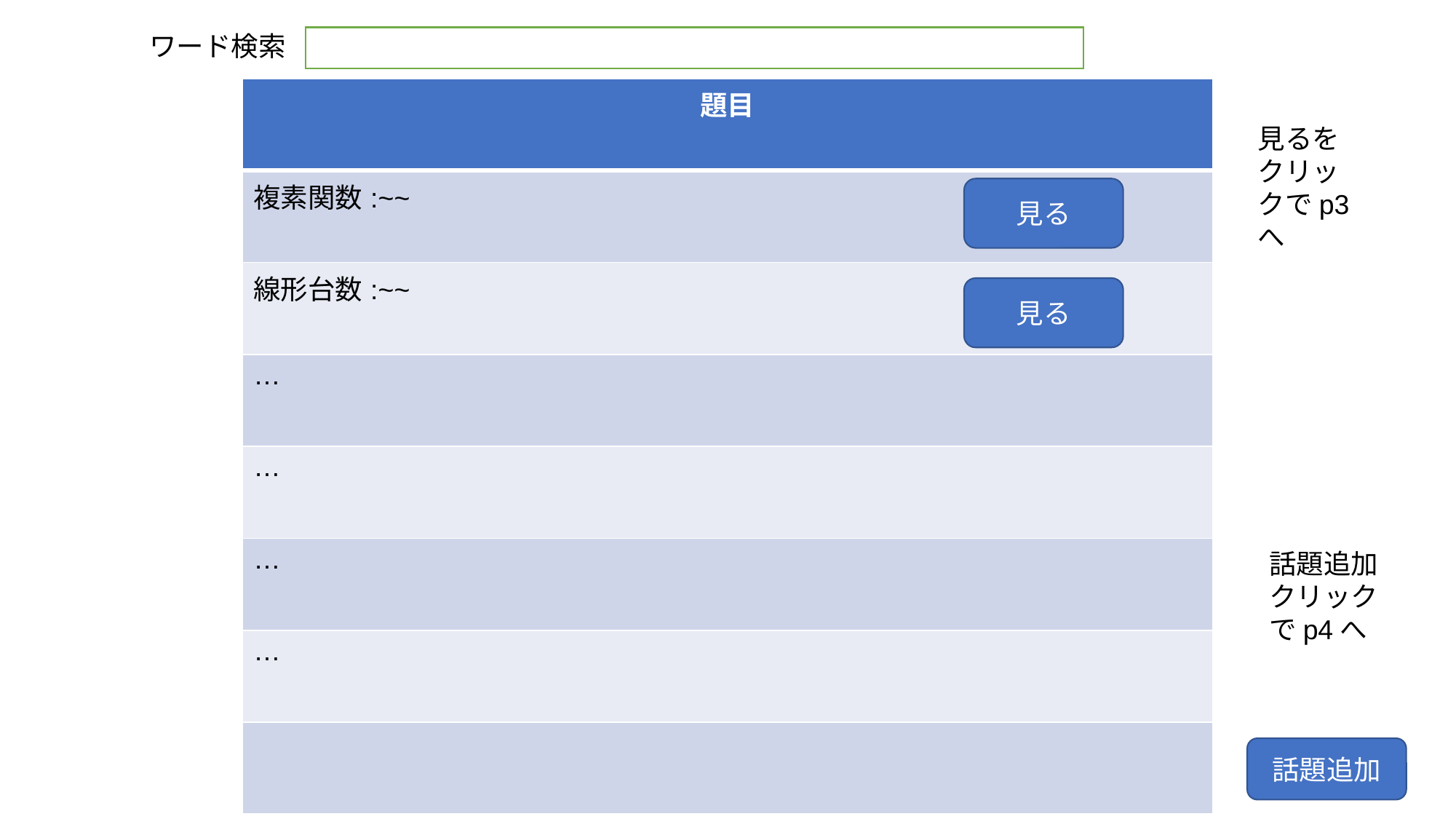

ワード検索

| 題目 |
| --- |
| 複素関数:~~ |
| 線形台数:~~ |
| … |
| … |
| … |
| … |
|  |
見るをクリックでp3へ
見る
見る
話題追加クリックでp4へ
話題追加